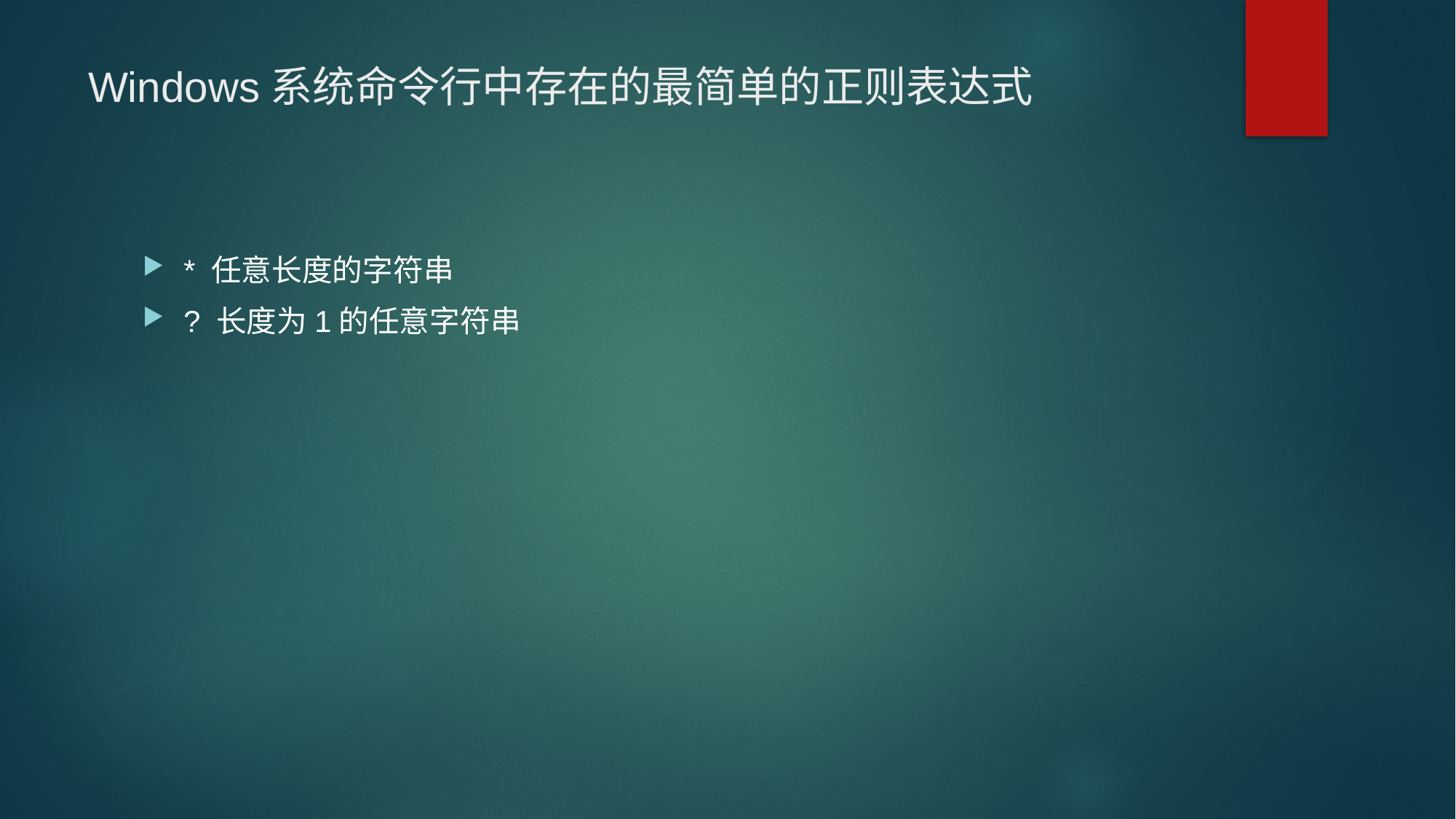

# Windows系统命令行中存在的最简单的正则表达式
* 任意长度的字符串
? 长度为1的任意字符串